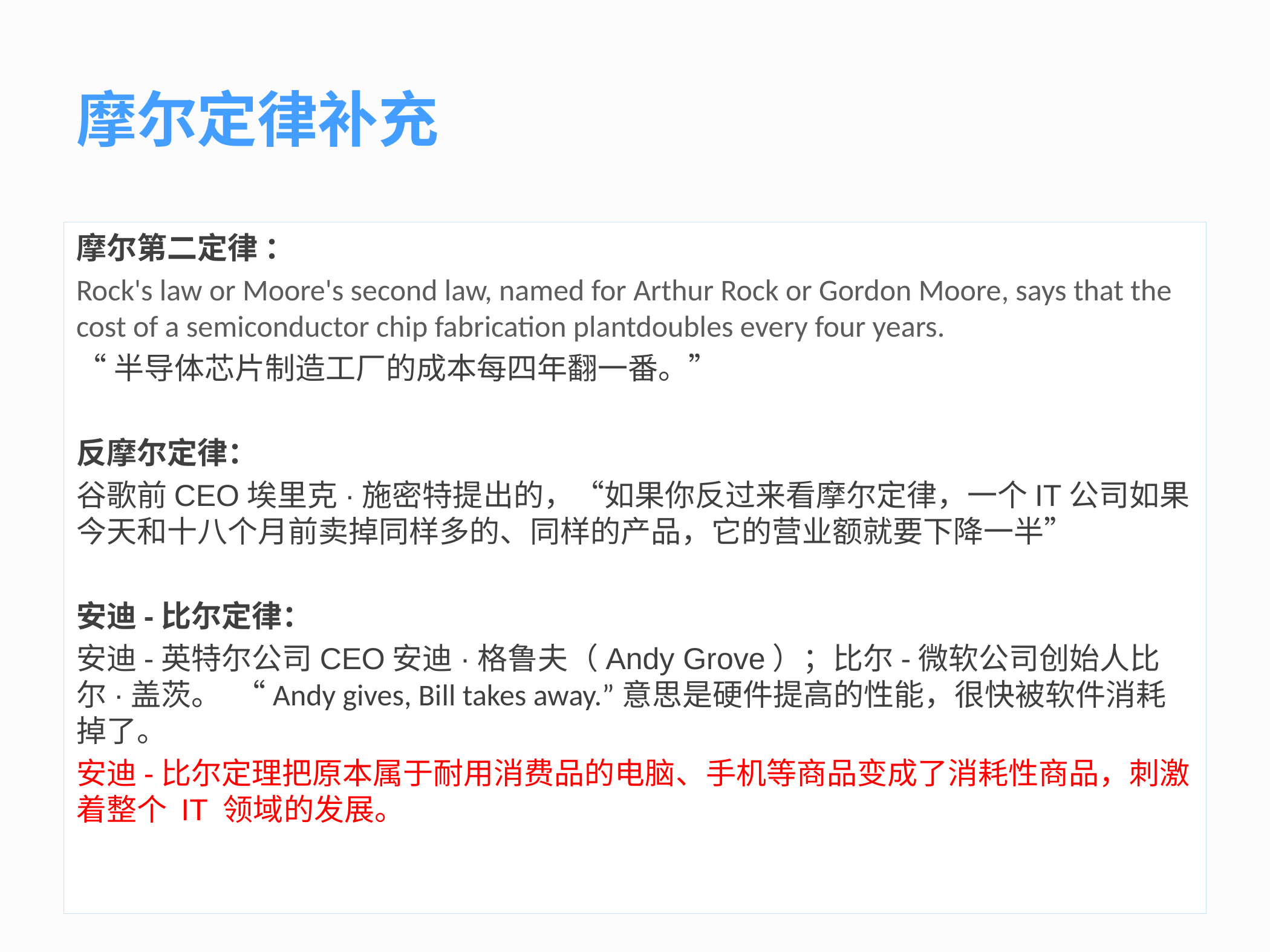

# 摩尔定律补充
摩尔第二定律 ：
Rock's law or Moore's second law, named for Arthur Rock or Gordon Moore, says that the cost of a semiconductor chip fabrication plantdoubles every four years.
“半导体芯片制造工厂的成本每四年翻一番。”

反摩尔定律：
谷歌前CEO埃里克·施密特提出的，“如果你反过来看摩尔定律，一个IT公司如果今天和十八个月前卖掉同样多的、同样的产品，它的营业额就要下降一半”

安迪-比尔定律：
安迪-英特尔公司CEO安迪·格鲁夫（Andy Grove）；比尔-微软公司创始人比尔·盖茨。  “Andy gives, Bill takes away.”意思是硬件提高的性能，很快被软件消耗掉了。
安迪-比尔定理把原本属于耐用消费品的电脑、手机等商品变成了消耗性商品，刺激着整个 IT 领域的发展。